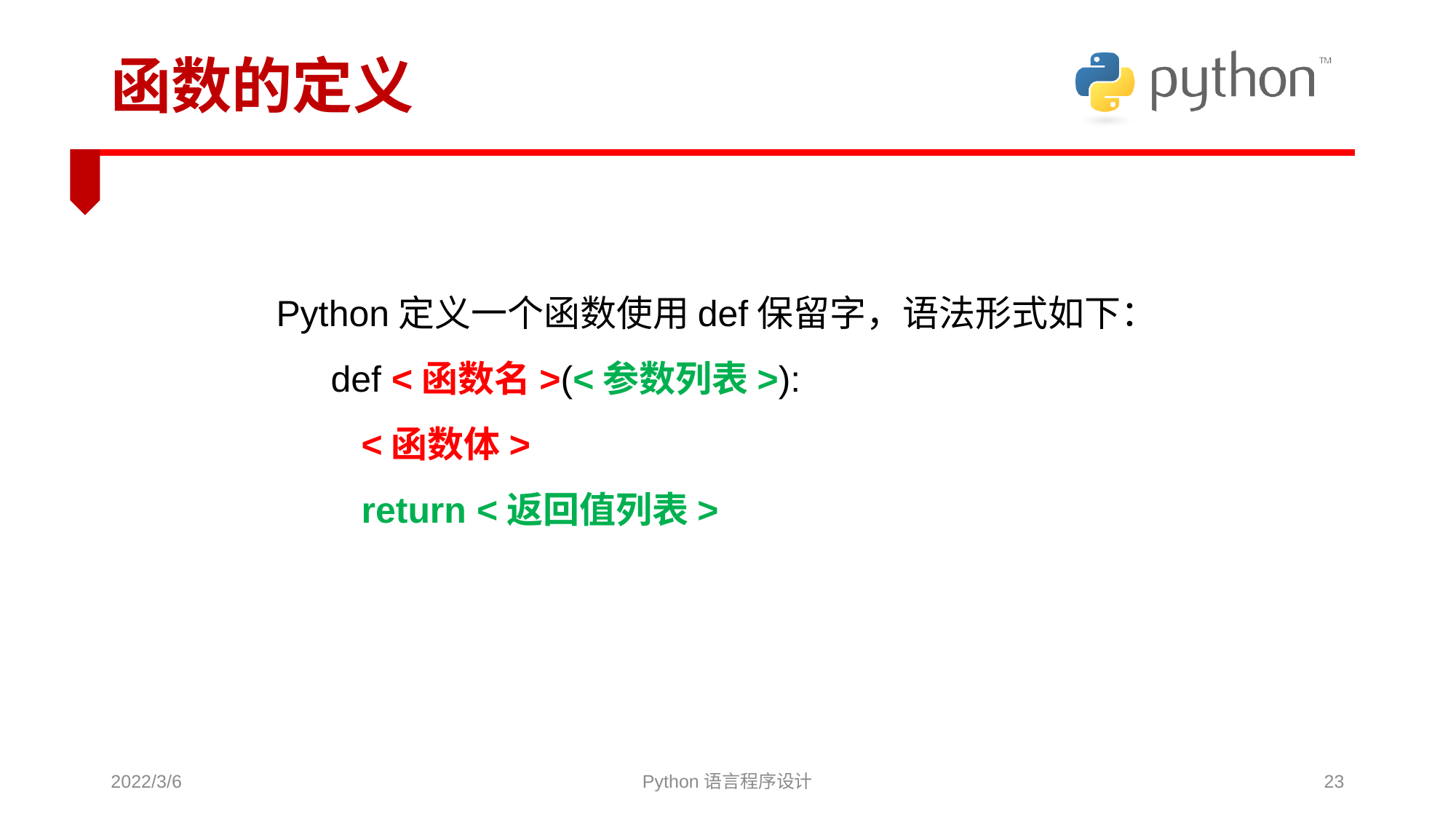

# 函数的定义

Python定义一个函数使用def保留字，语法形式如下：
def <函数名>(<参数列表>):
   <函数体>
   return <返回值列表>
2022/3/6
Python语言程序设计
23